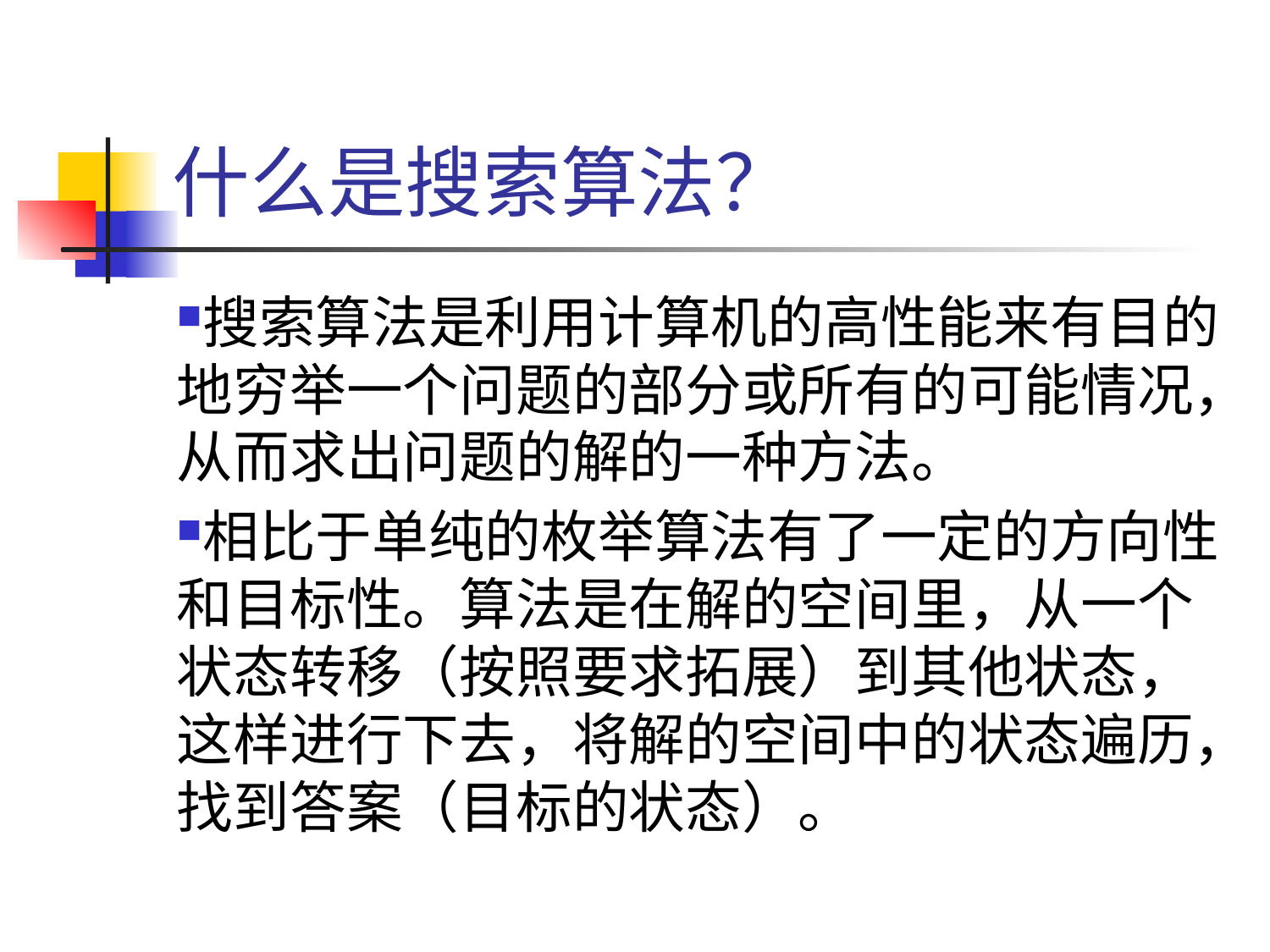

# 什么是搜索算法？
搜索算法是利用计算机的高性能来有目的地穷举一个问题的部分或所有的可能情况，从而求出问题的解的一种方法。
相比于单纯的枚举算法有了一定的方向性和目标性。算法是在解的空间里，从一个状态转移（按照要求拓展）到其他状态，这样进行下去，将解的空间中的状态遍历，找到答案（目标的状态）。